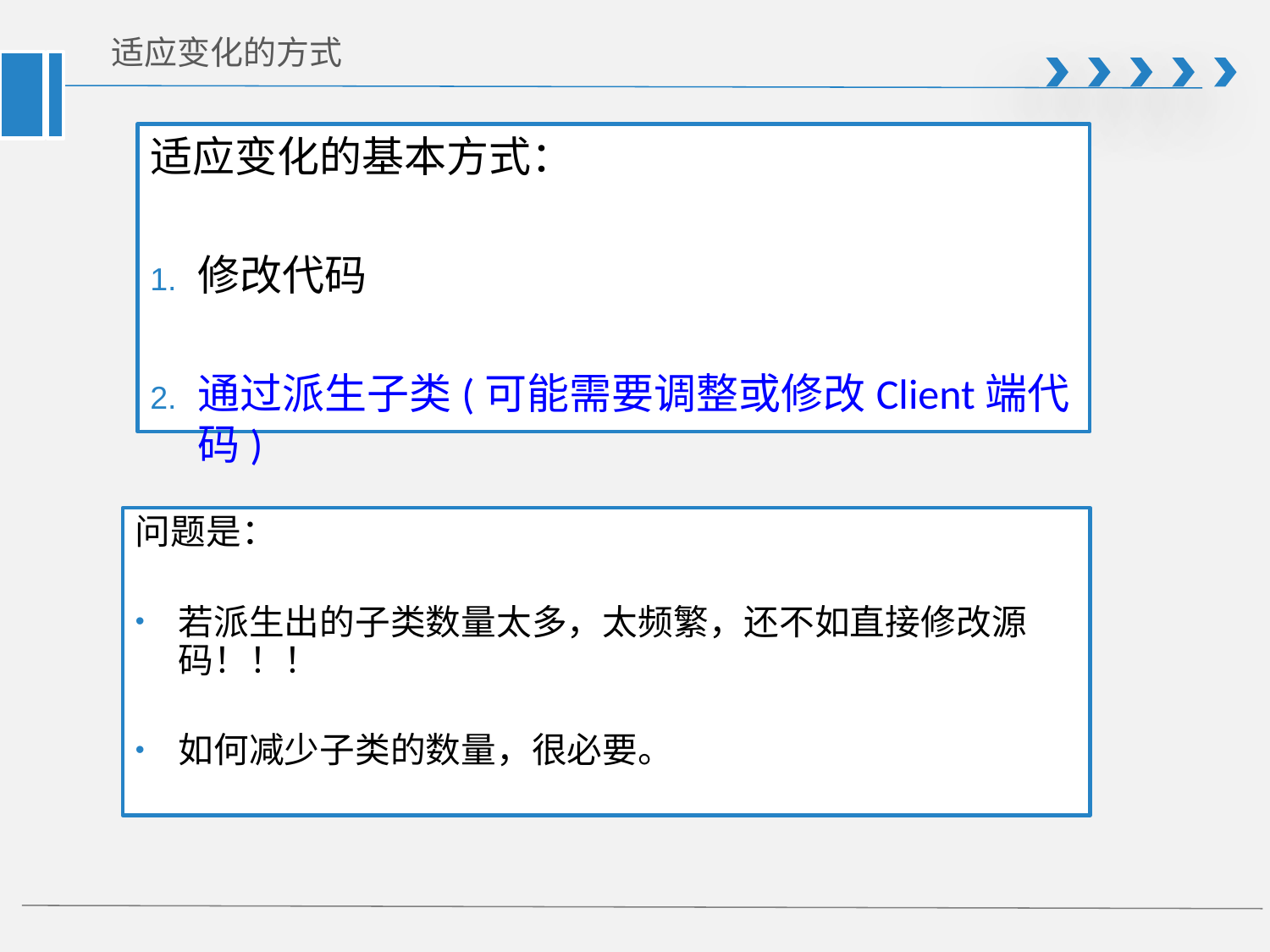

# 适应变化的方式
适应变化的基本方式：

修改代码

通过派生子类(可能需要调整或修改Client端代码)
问题是：

若派生出的子类数量太多，太频繁，还不如直接修改源码！！！

如何减少子类的数量，很必要。